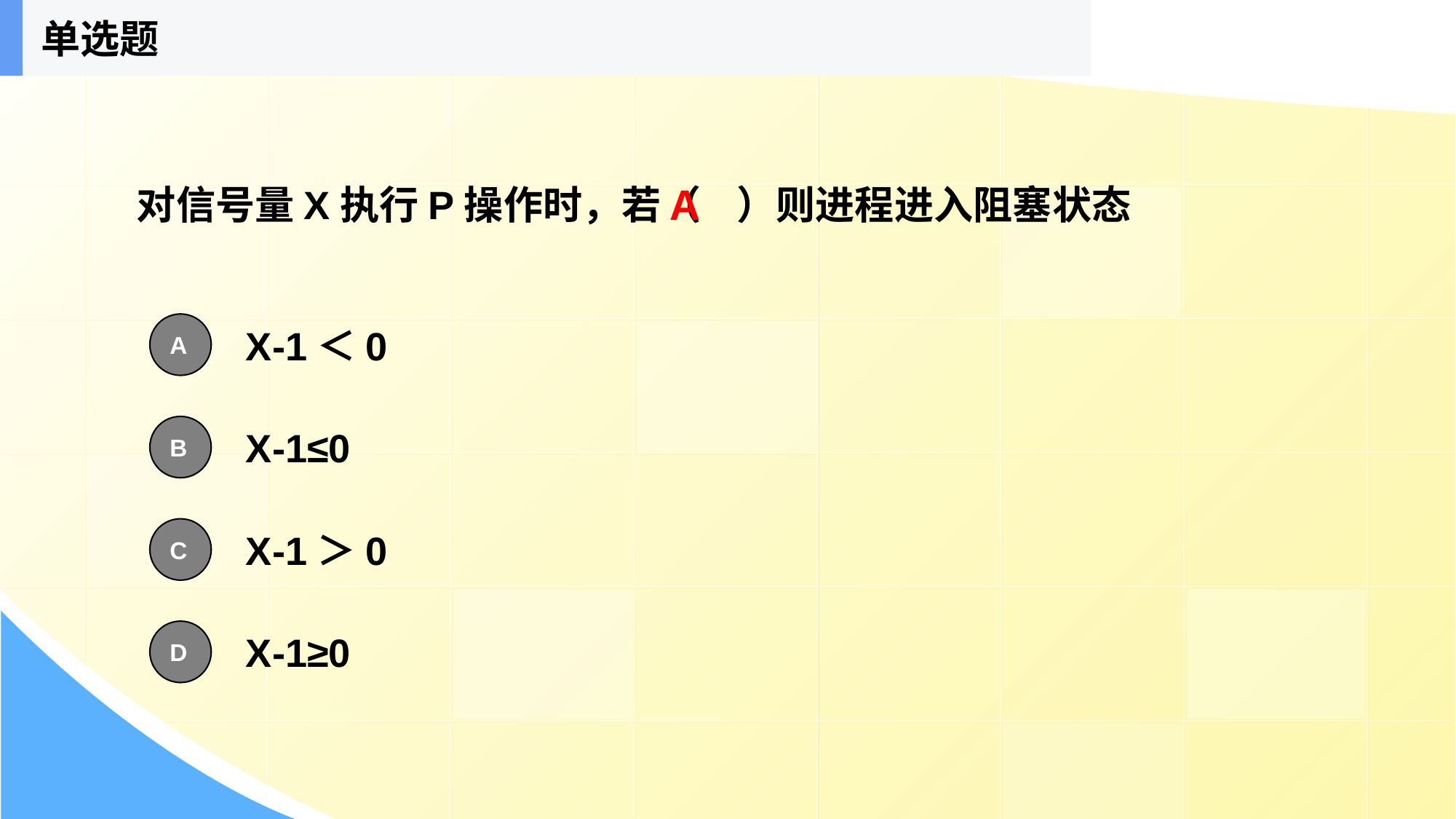

单选题
对信号量X执行P操作时，若（    ）则进程进入阻塞状态
A
X-1＜0
A
X-1≤0
B
X-1＞0
C
X-1≥0
D